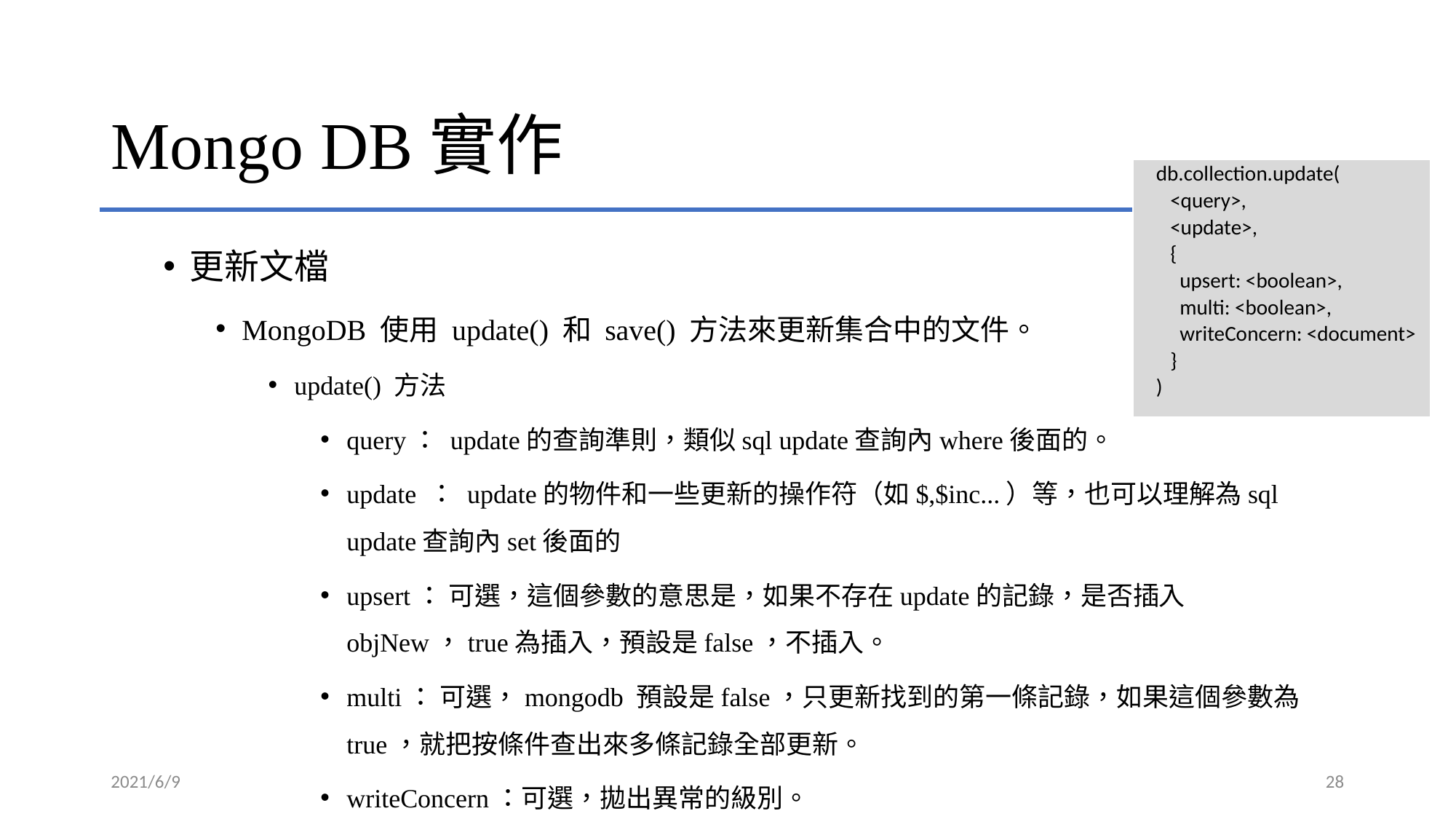

# Mongo DB實作
| db.collection.update( <query>, <update>, { upsert: <boolean>, multi: <boolean>, writeConcern: <document> } ) |
| --- |
更新文檔
MongoDB 使用 update() 和 save() 方法來更新集合中的文件。
update() 方法
query： update的查詢準則，類似sql update查詢內where後面的。
update ： update的物件和一些更新的操作符（如$,$inc...）等，也可以理解為sql update查詢內set後面的
upsert： 可選，這個參數的意思是，如果不存在update的記錄，是否插入objNew，true為插入，預設是false，不插入。
multi： 可選，mongodb 預設是false，只更新找到的第一條記錄，如果這個參數為true，就把按條件查出來多條記錄全部更新。
writeConcern：可選，拋出異常的級別。
2021/6/9
28